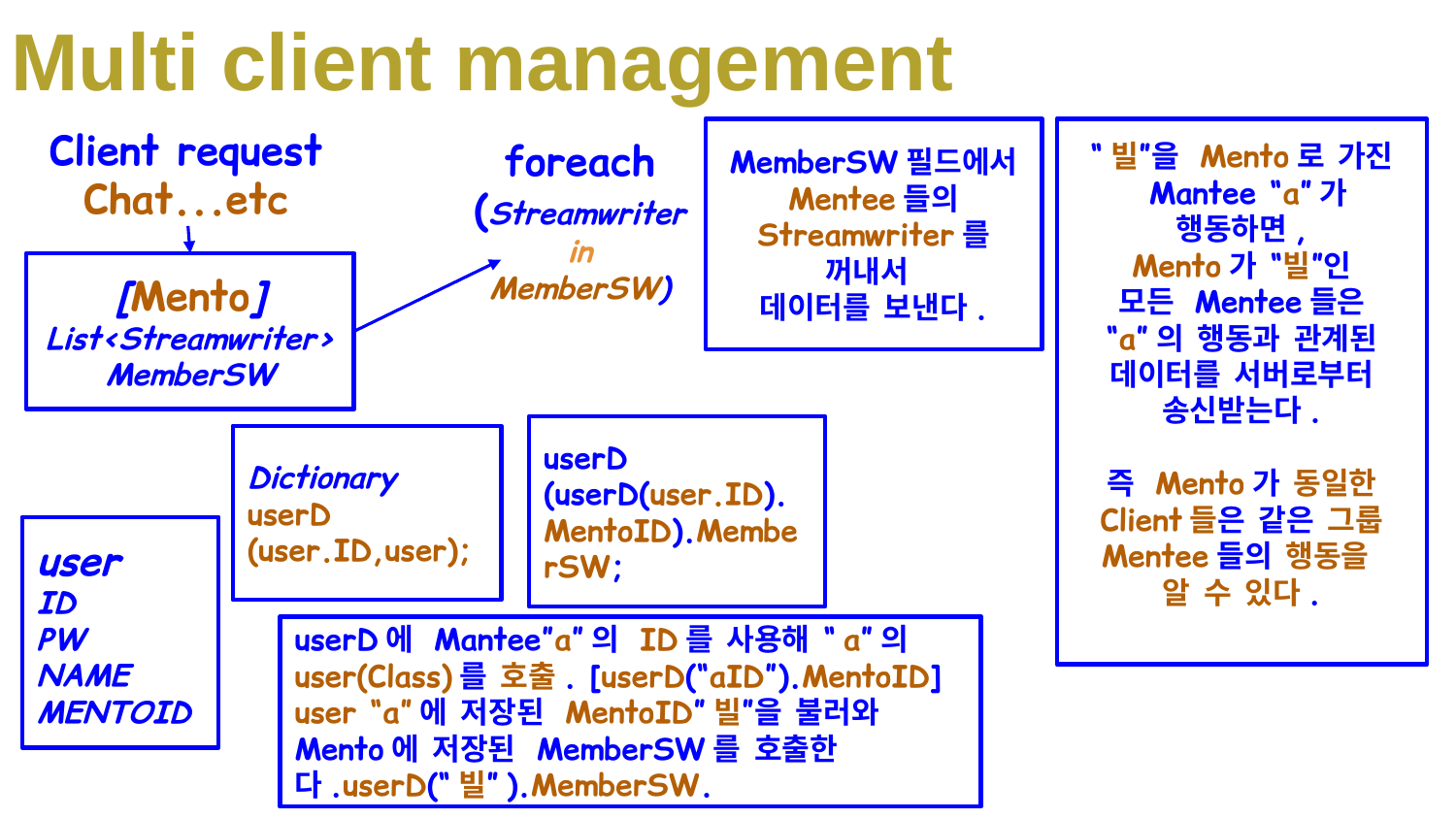

# Multi client management
Client request
Chat...etc
MemberSW필드에서
Mentee들의 Streamwriter를
꺼내서
데이터를 보낸다.
“빌”을 Mento로 가진
 Mantee “a”가
행동하면,
Mento가 “빌”인
모든 Mentee들은
“a”의 행동과 관계된 데이터를 서버로부터 송신받는다.

즉 Mento가 동일한 Client들은 같은 그룹 Mentee들의 행동을
알 수 있다.

foreach
(Streamwriter
in
MemberSW)
[Mento]
List<Streamwriter>
MemberSW
userD
(userD(user.ID).MentoID).MemberSW;
Dictionary userD
(user.ID,user);
user
ID
PW
NAME
MENTOID
userD에 Mantee”a”의 ID를 사용해 “a”의 user(Class)를 호출. [userD(“aID”).MentoID]
user “a”에 저장된 MentoID”빌”을 불러와 Mento에 저장된 MemberSW를 호출한다.userD(“빌”).MemberSW.